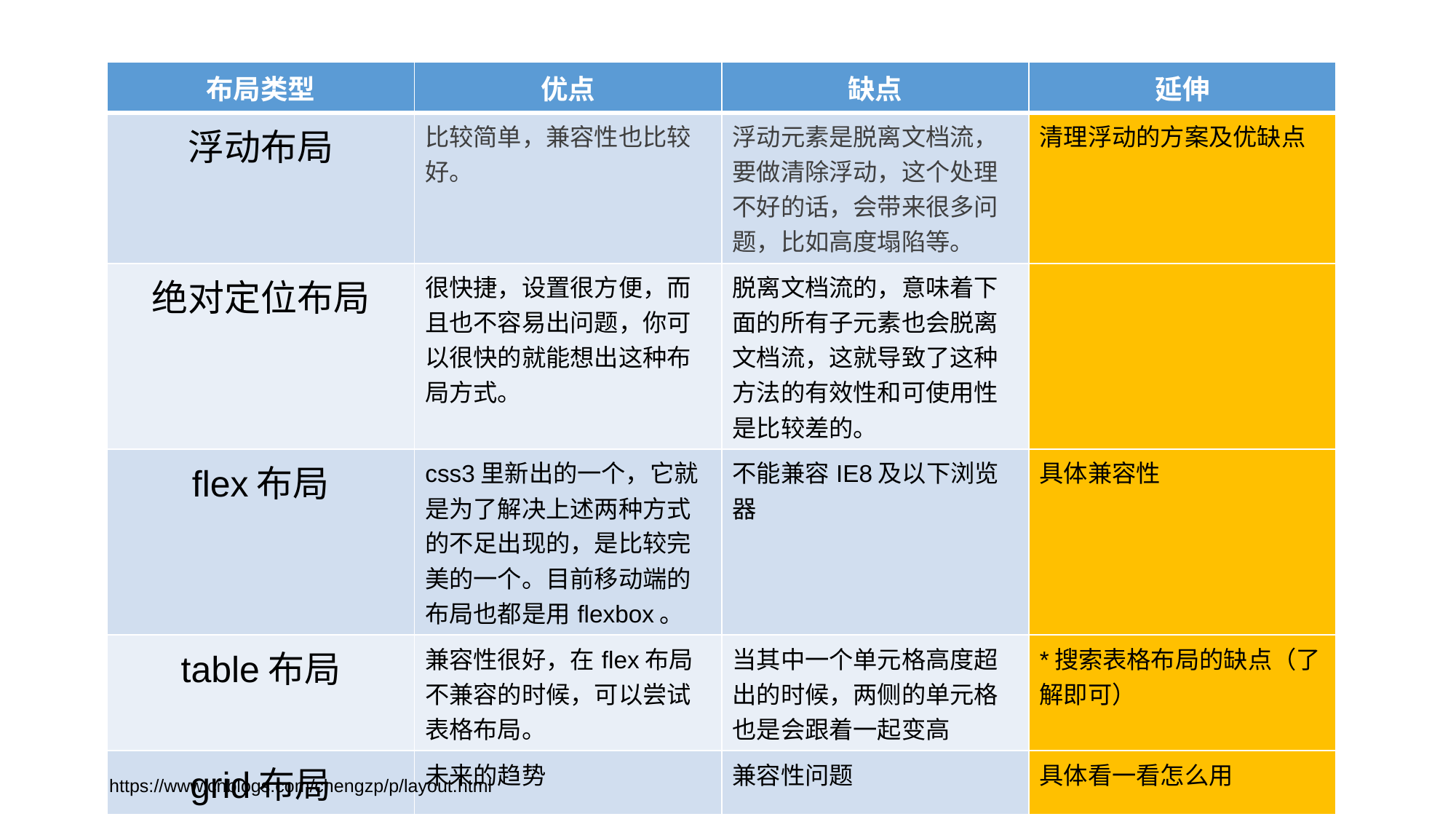

| 布局类型 | 优点 | 缺点 | 延伸 |
| --- | --- | --- | --- |
| 浮动布局 | 比较简单，兼容性也比较好。 | 浮动元素是脱离文档流，要做清除浮动，这个处理不好的话，会带来很多问题，比如高度塌陷等。 | 清理浮动的方案及优缺点 |
| 绝对定位布局 | 很快捷，设置很方便，而且也不容易出问题，你可以很快的就能想出这种布局方式。 | 脱离文档流的，意味着下面的所有子元素也会脱离文档流，这就导致了这种方法的有效性和可使用性是比较差的。 |  |
| flex布局 | css3里新出的一个，它就是为了解决上述两种方式的不足出现的，是比较完美的一个。目前移动端的布局也都是用flexbox。 | 不能兼容IE8及以下浏览器 | 具体兼容性 |
| table布局 | 兼容性很好，在flex布局不兼容的时候，可以尝试表格布局。 | 当其中一个单元格高度超出的时候，两侧的单元格也是会跟着一起变高 | \*搜索表格布局的缺点（了解即可） |
| grid布局 | 未来的趋势 | 兼容性问题 | 具体看一看怎么用 |
https://www.cnblogs.com/chengzp/p/layout.html